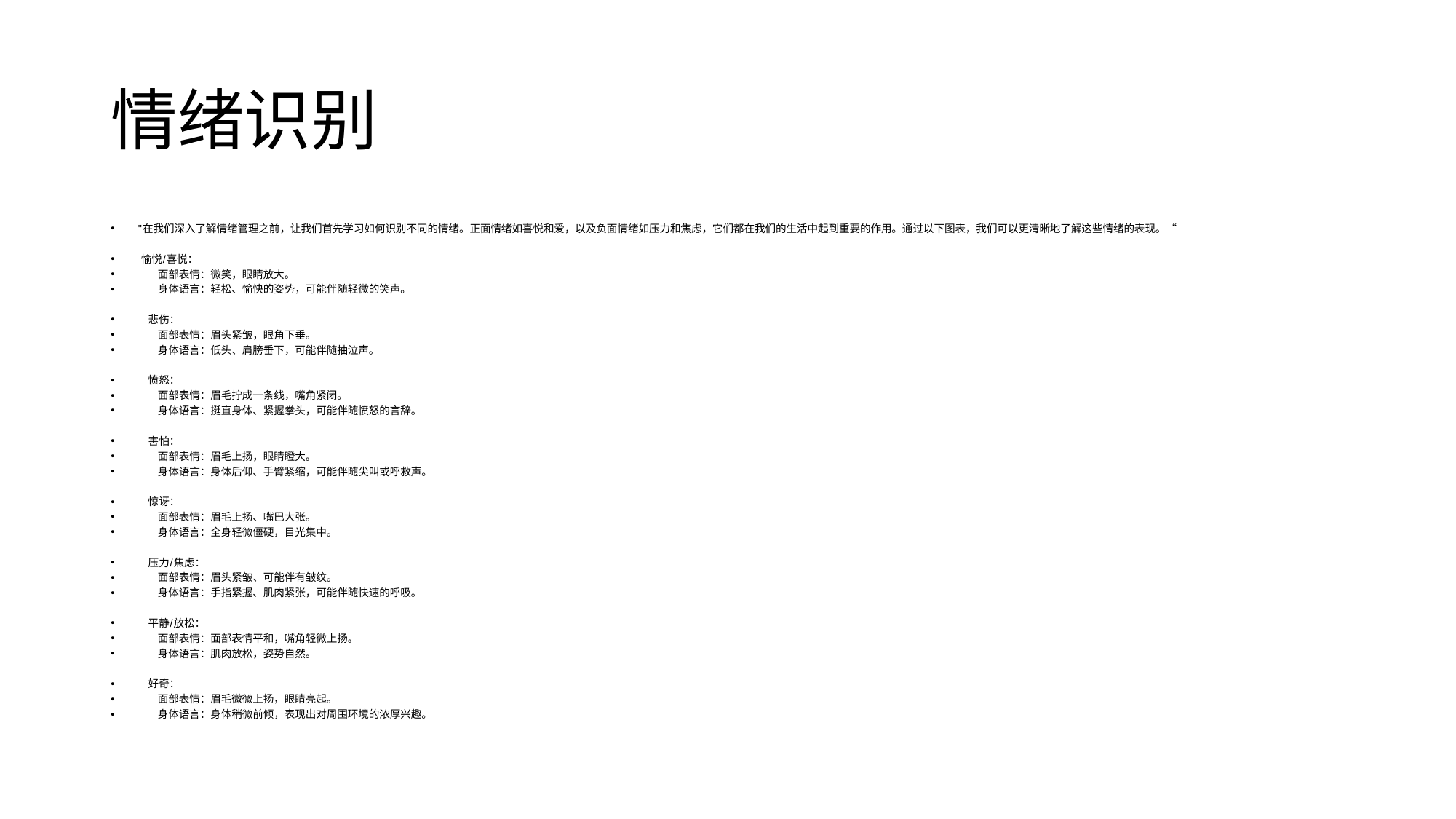

# 情绪识别
"在我们深入了解情绪管理之前，让我们首先学习如何识别不同的情绪。正面情绪如喜悦和爱，以及负面情绪如压力和焦虑，它们都在我们的生活中起到重要的作用。通过以下图表，我们可以更清晰地了解这些情绪的表现。“

 愉悦/喜悦：
        面部表情：微笑，眼睛放大。
        身体语言：轻松、愉快的姿势，可能伴随轻微的笑声。

    悲伤：
        面部表情：眉头紧皱，眼角下垂。
        身体语言：低头、肩膀垂下，可能伴随抽泣声。

    愤怒：
        面部表情：眉毛拧成一条线，嘴角紧闭。
        身体语言：挺直身体、紧握拳头，可能伴随愤怒的言辞。

    害怕：
        面部表情：眉毛上扬，眼睛瞪大。
        身体语言：身体后仰、手臂紧缩，可能伴随尖叫或呼救声。

    惊讶：
        面部表情：眉毛上扬、嘴巴大张。
        身体语言：全身轻微僵硬，目光集中。

    压力/焦虑：
        面部表情：眉头紧皱、可能伴有皱纹。
        身体语言：手指紧握、肌肉紧张，可能伴随快速的呼吸。

    平静/放松：
        面部表情：面部表情平和，嘴角轻微上扬。
        身体语言：肌肉放松，姿势自然。

    好奇：
        面部表情：眉毛微微上扬，眼睛亮起。
        身体语言：身体稍微前倾，表现出对周围环境的浓厚兴趣。